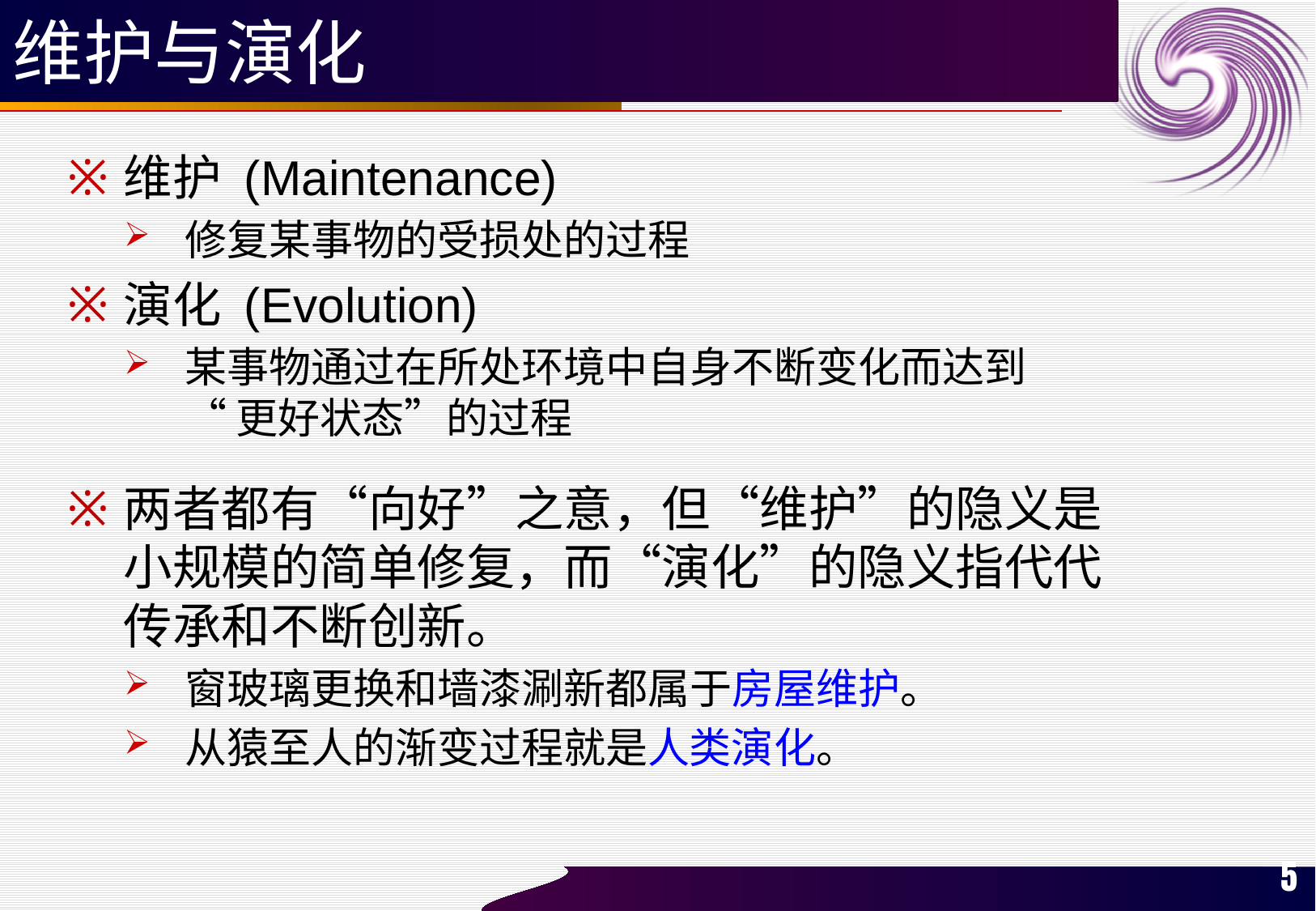

# 维护与演化
维护 (Maintenance)
修复某事物的受损处的过程
演化 (Evolution)
某事物通过在所处环境中自身不断变化而达到
“ 更好状态”的过程

两者都有“向好”之意，但“维护”的隐义是
小规模的简单修复，而“演化”的隐义指代代
传承和不断创新。
窗玻璃更换和墙漆涮新都属于房屋维护。
从猿至人的渐变过程就是人类演化。
5